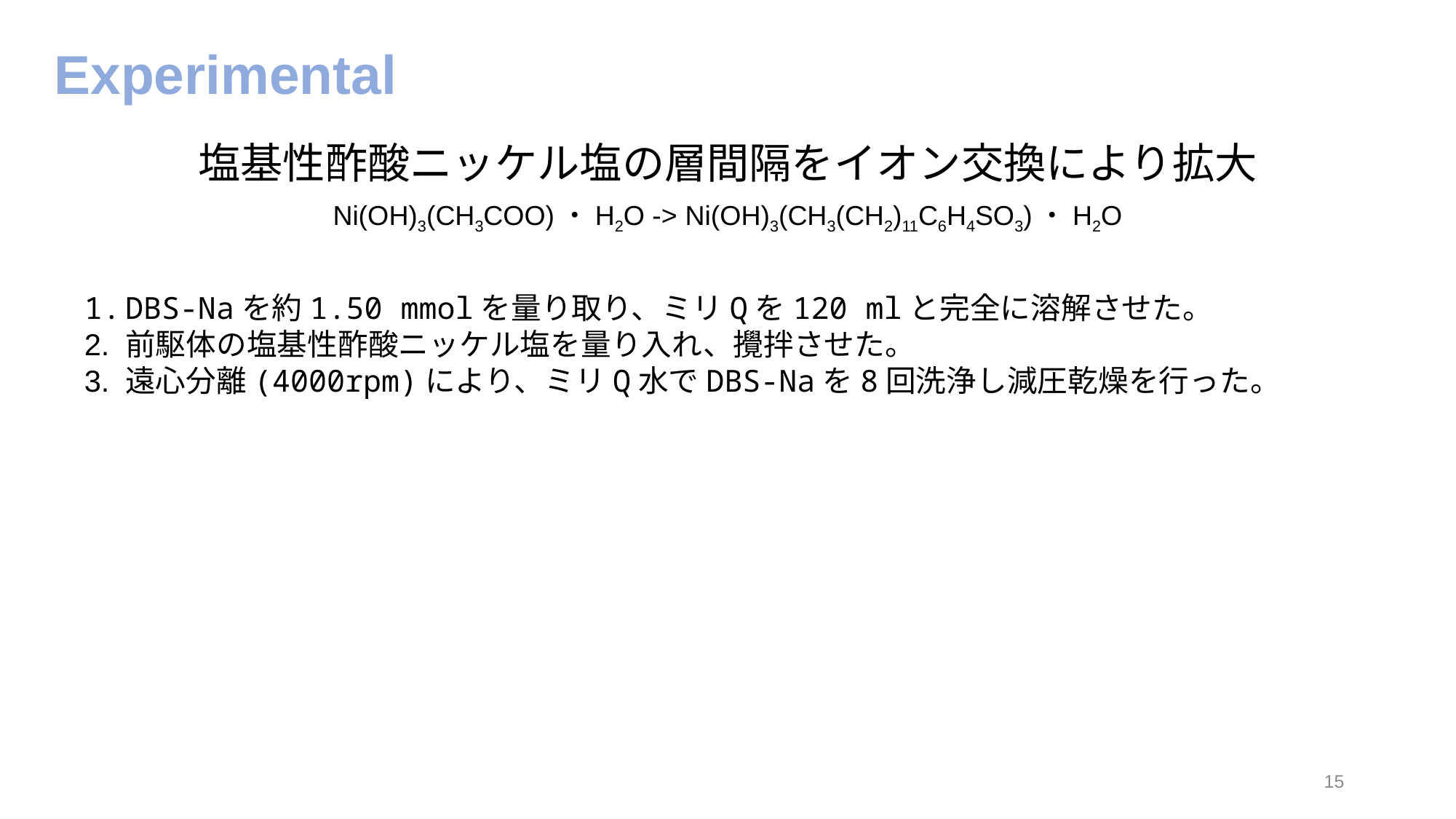

# Experimental
塩基性酢酸ニッケル塩の層間隔をイオン交換により拡大

DBS-Naを約1.50 mmolを量り取り、ミリQを120 mlと完全に溶解させた。
前駆体の塩基性酢酸ニッケル塩を量り入れ、攪拌させた。
遠心分離(4000rpm)により、ミリQ水でDBS-Naを8回洗浄し減圧乾燥を行った。
Ni(OH)3(CH3COO)・H2O -> Ni(OH)3(CH3(CH2)11C6H4SO3)・H2O
15